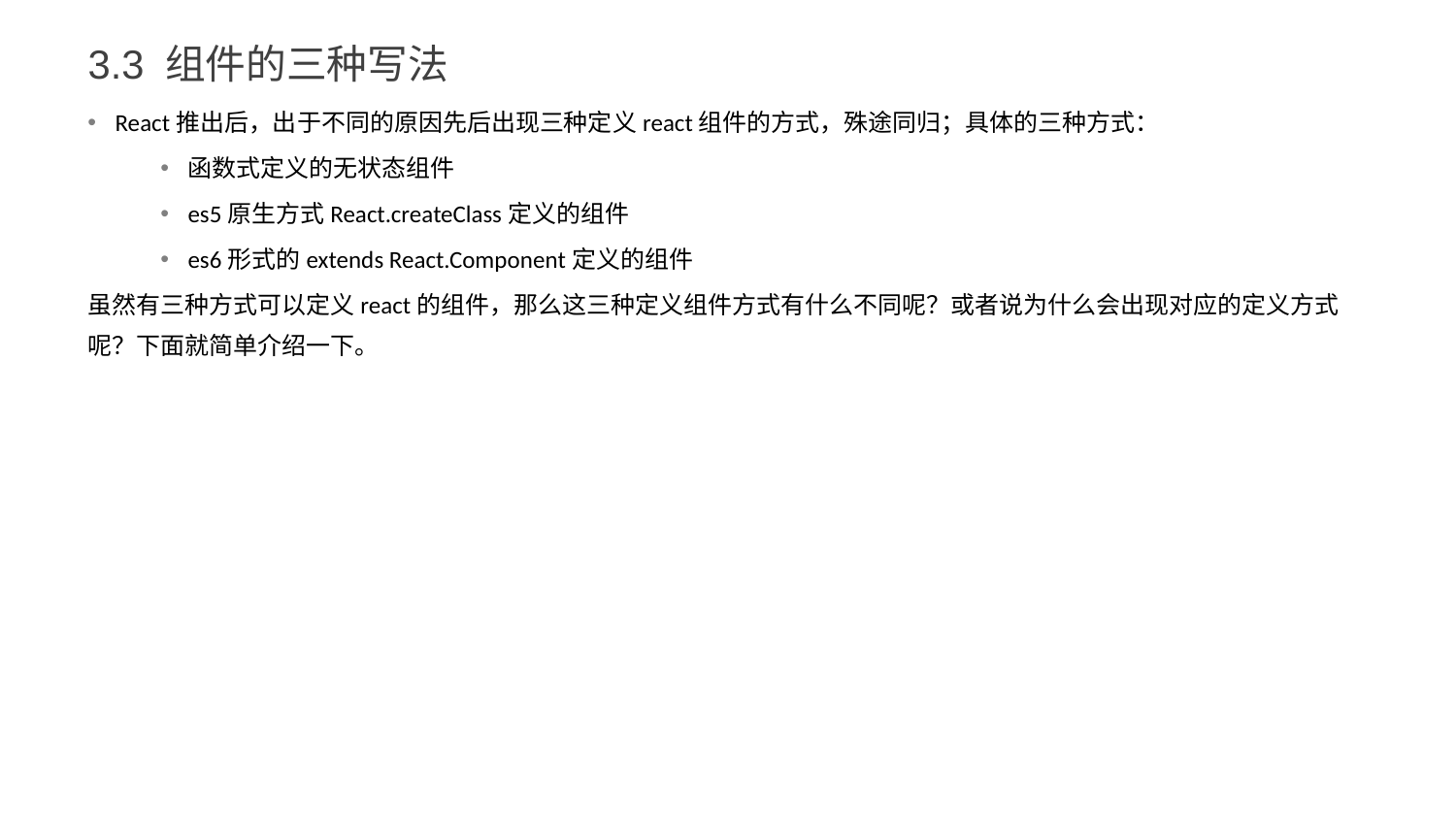

3.3 组件的三种写法
React推出后，出于不同的原因先后出现三种定义react组件的方式，殊途同归；具体的三种方式：
函数式定义的无状态组件
es5原生方式React.createClass定义的组件
es6形式的extends React.Component定义的组件
虽然有三种方式可以定义react的组件，那么这三种定义组件方式有什么不同呢？或者说为什么会出现对应的定义方式呢？下面就简单介绍一下。